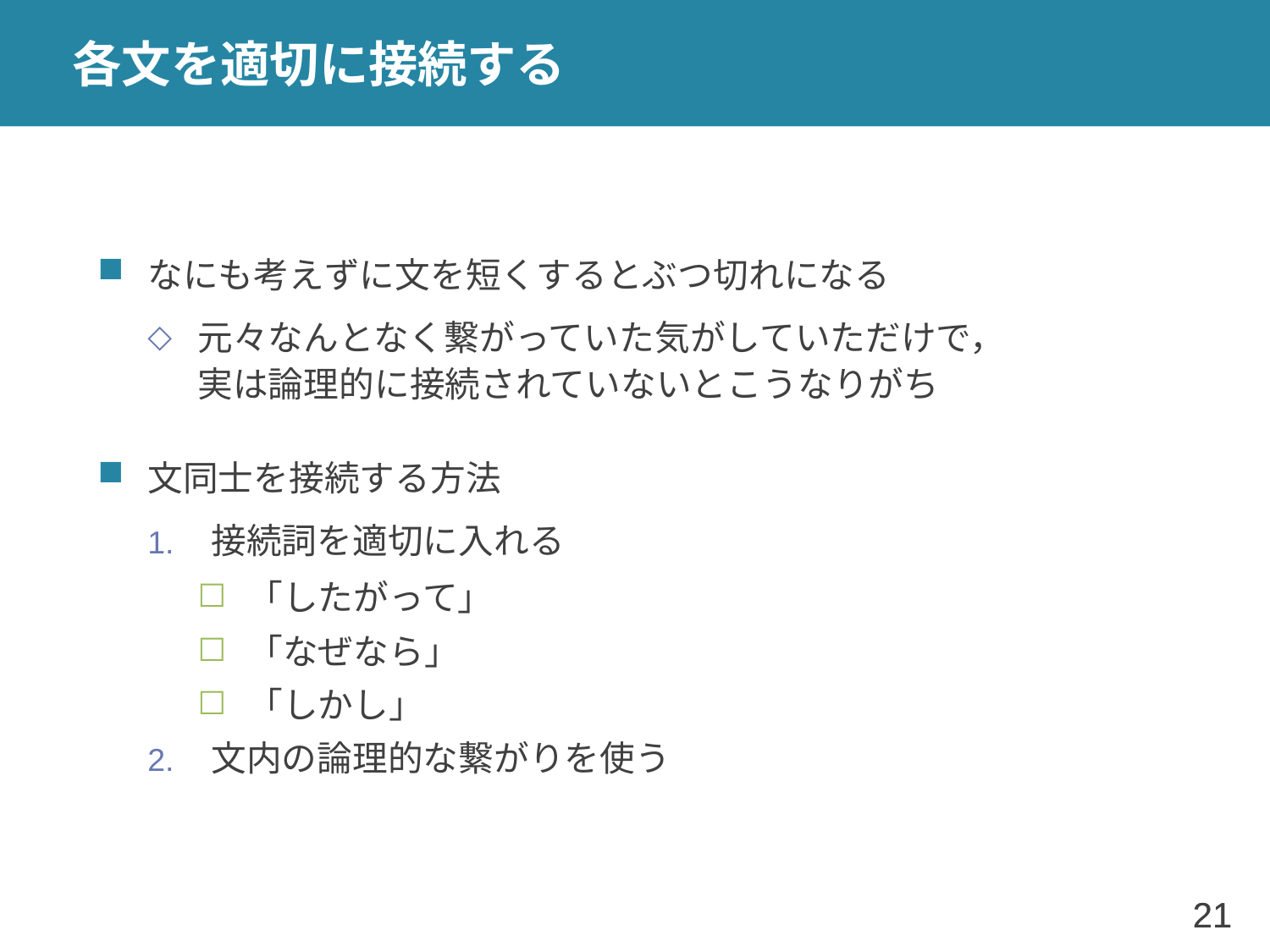

# 各文を適切に接続する
なにも考えずに文を短くするとぶつ切れになる
元々なんとなく繋がっていた気がしていただけで，
実は論理的に接続されていないとこうなりがち
文同士を接続する方法
接続詞を適切に入れる
「したがって」
「なぜなら」
「しかし」
文内の論理的な繋がりを使う